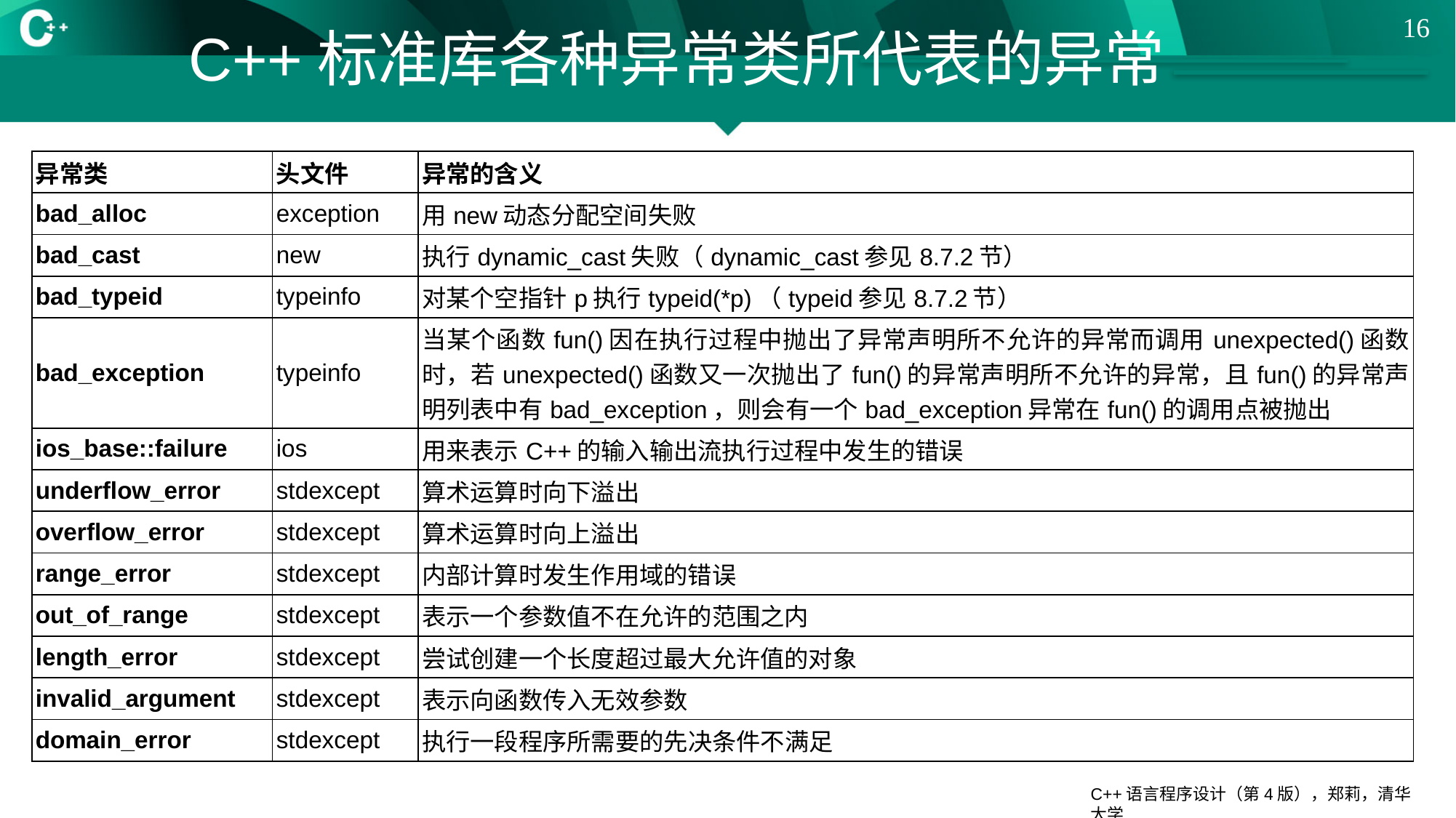

16
# C++标准库各种异常类所代表的异常
| 异常类 | 头文件 | 异常的含义 |
| --- | --- | --- |
| bad\_alloc | exception | 用new动态分配空间失败 |
| bad\_cast | new | 执行dynamic\_cast失败（dynamic\_cast参见8.7.2节） |
| bad\_typeid | typeinfo | 对某个空指针p执行typeid(\*p)（typeid参见8.7.2节） |
| bad\_exception | typeinfo | 当某个函数fun()因在执行过程中抛出了异常声明所不允许的异常而调用unexpected()函数时，若unexpected()函数又一次抛出了fun()的异常声明所不允许的异常，且fun()的异常声明列表中有bad\_exception，则会有一个bad\_exception异常在fun()的调用点被抛出 |
| ios\_base::failure | ios | 用来表示C++的输入输出流执行过程中发生的错误 |
| underflow\_error | stdexcept | 算术运算时向下溢出 |
| overflow\_error | stdexcept | 算术运算时向上溢出 |
| range\_error | stdexcept | 内部计算时发生作用域的错误 |
| out\_of\_range | stdexcept | 表示一个参数值不在允许的范围之内 |
| length\_error | stdexcept | 尝试创建一个长度超过最大允许值的对象 |
| invalid\_argument | stdexcept | 表示向函数传入无效参数 |
| domain\_error | stdexcept | 执行一段程序所需要的先决条件不满足 |